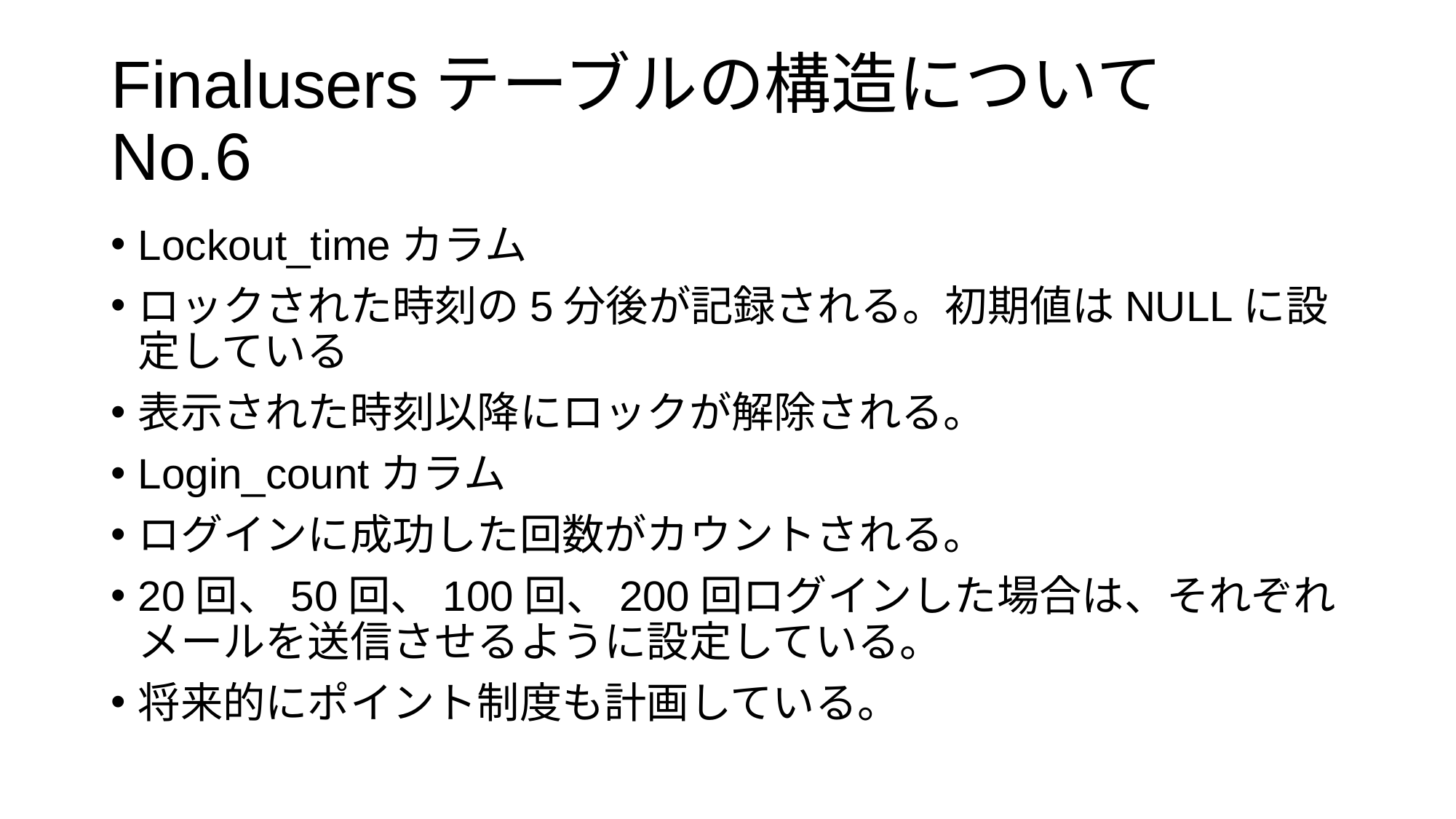

# Finalusersテーブルの構造について　No.6
Lockout_timeカラム
ロックされた時刻の5分後が記録される。初期値はNULLに設定している
表示された時刻以降にロックが解除される。
Login_countカラム
ログインに成功した回数がカウントされる。
20回、50回、100回、200回ログインした場合は、それぞれメールを送信させるように設定している。
将来的にポイント制度も計画している。